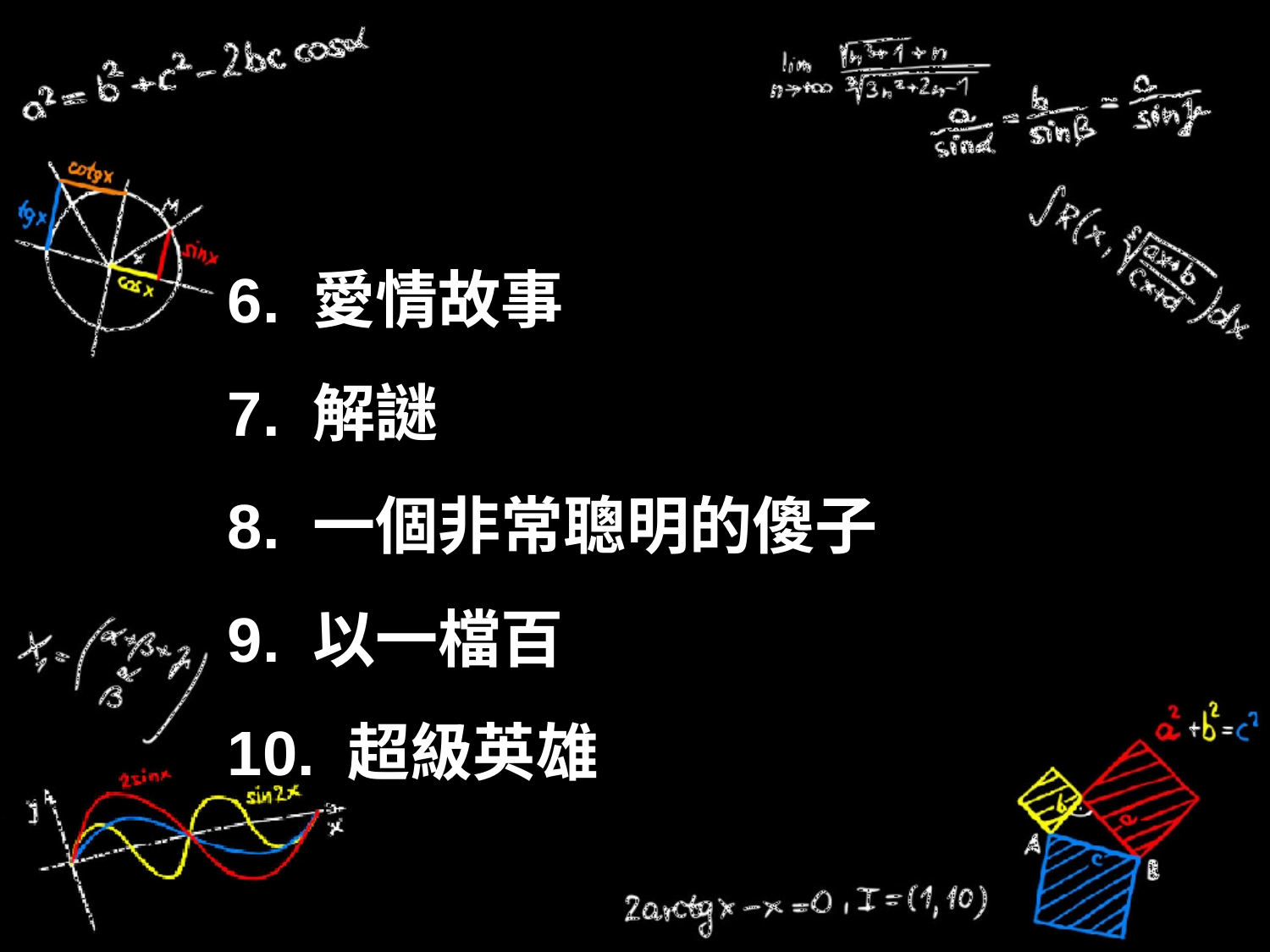

#
6. 愛情故事
7. 解謎
8. 一個非常聰明的傻子
9. 以一檔百
10. 超級英雄